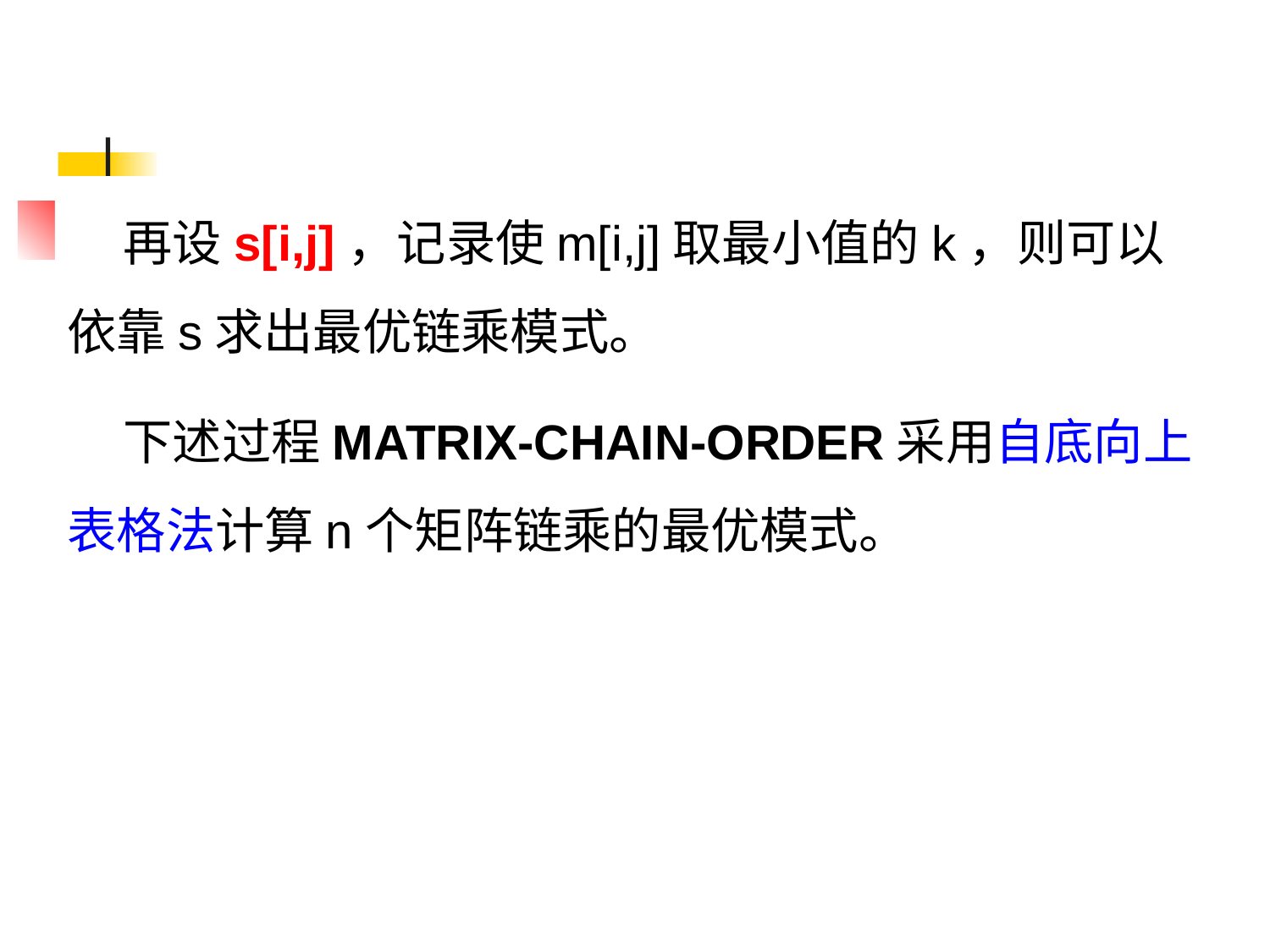

再设s[i,j]，记录使m[i,j]取最小值的k，则可以依靠s求出最优链乘模式。
    下述过程MATRIX-CHAIN-ORDER采用自底向上表格法计算n个矩阵链乘的最优模式。